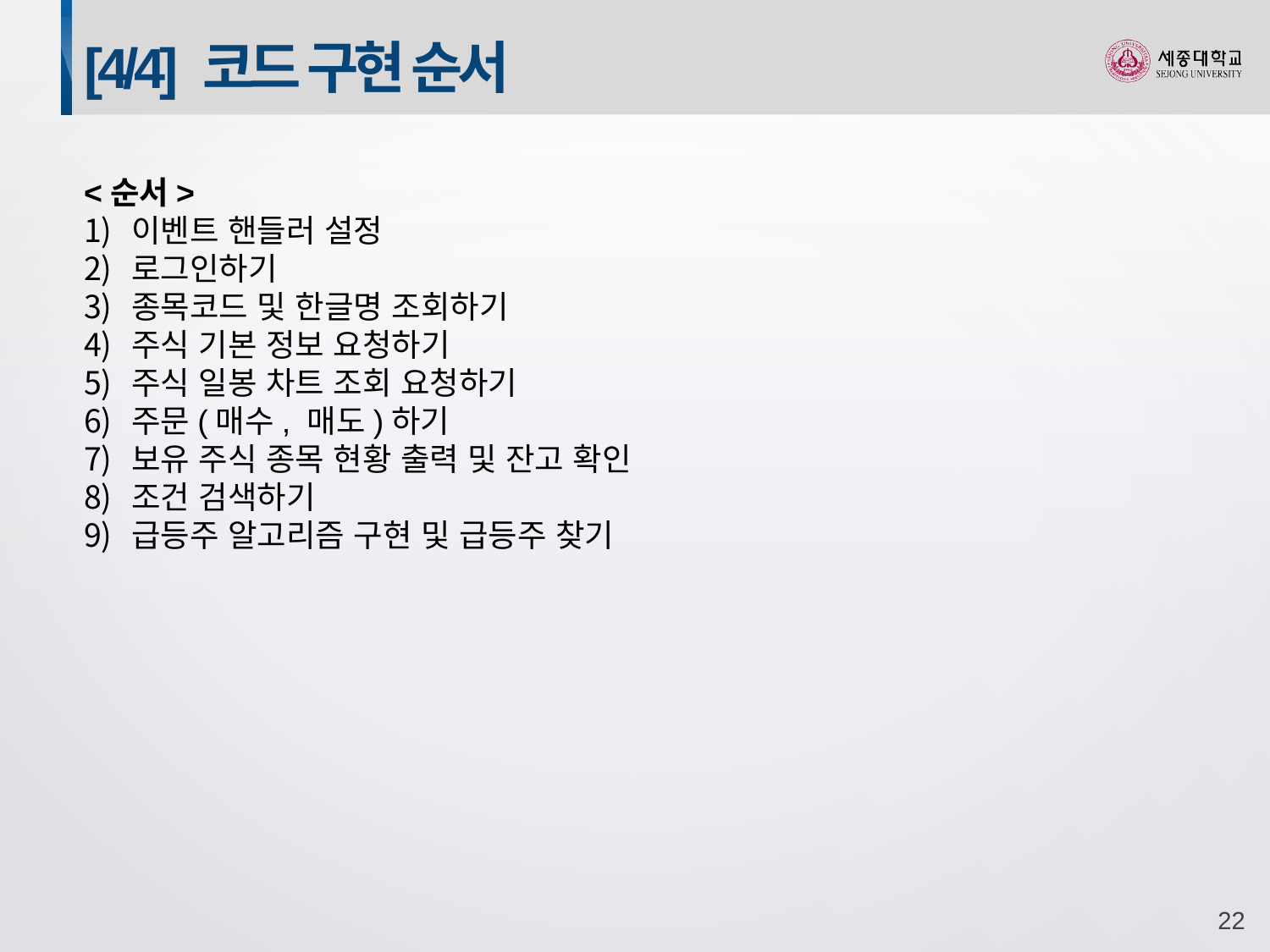

[4/4] 코드 구현 순서
<순서>
이벤트 핸들러 설정
로그인하기
종목코드 및 한글명 조회하기
주식 기본 정보 요청하기
주식 일봉 차트 조회 요청하기
주문(매수, 매도)하기
보유 주식 종목 현황 출력 및 잔고 확인
조건 검색하기
급등주 알고리즘 구현 및 급등주 찾기